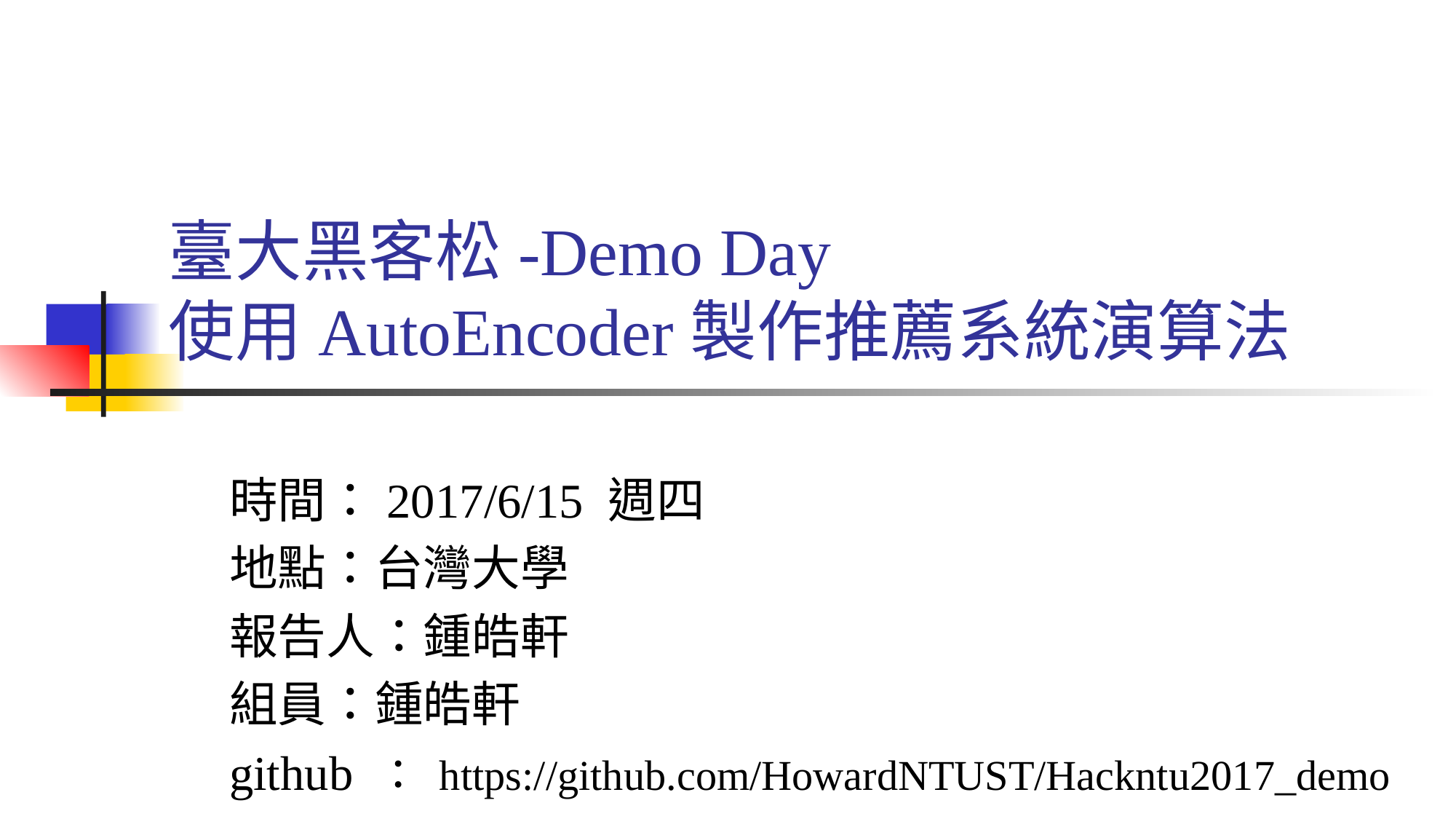

# 臺大黑客松-Demo Day 使用AutoEncoder製作推薦系統演算法
時間：2017/6/15 週四
地點：台灣大學
報告人：鍾皓軒
組員：鍾皓軒
github ： https://github.com/HowardNTUST/Hackntu2017_demo